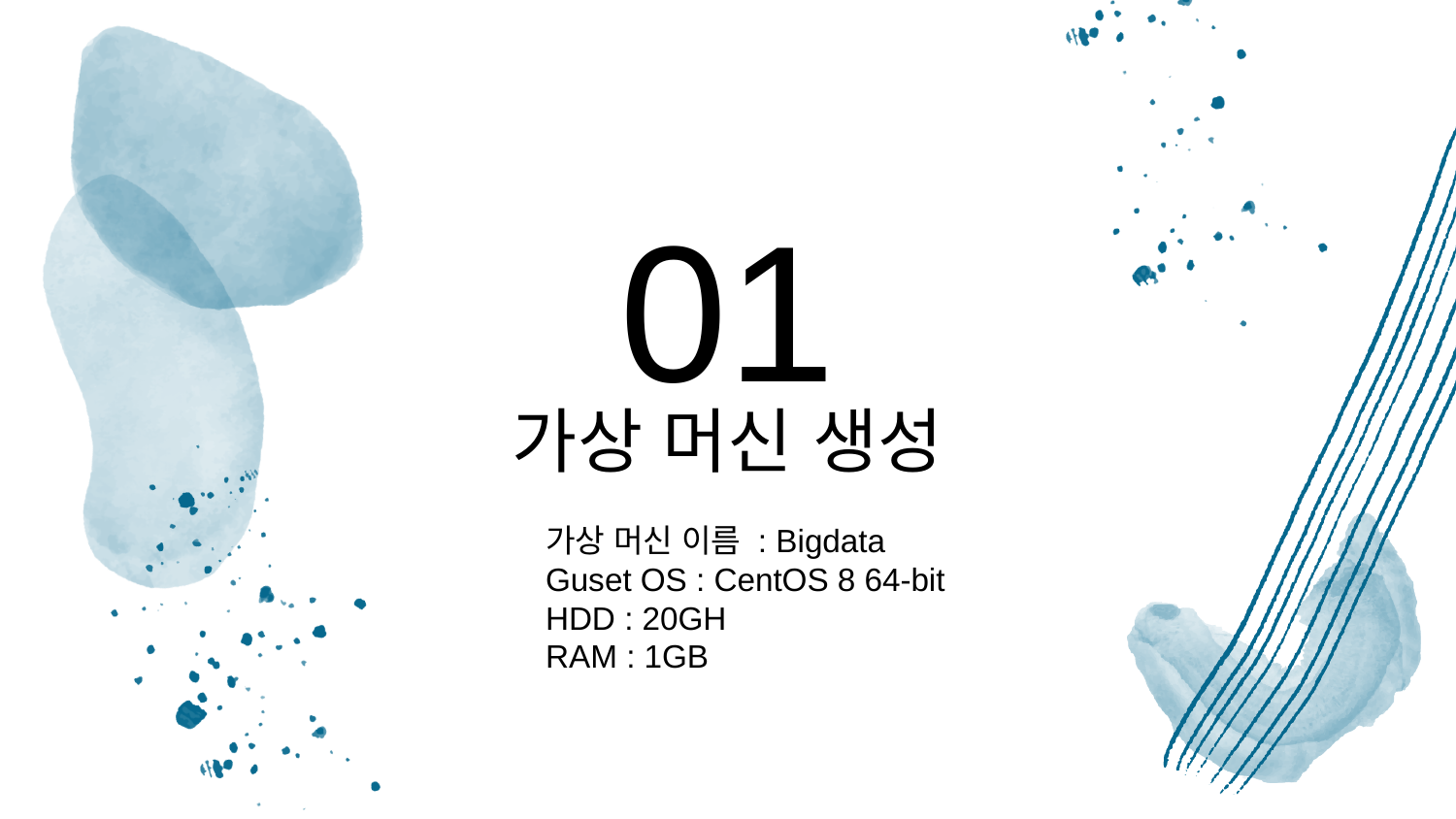

01
# 가상 머신 생성
가상 머신 이름 : Bigdata
Guset OS : CentOS 8 64-bit
HDD : 20GH
RAM : 1GB